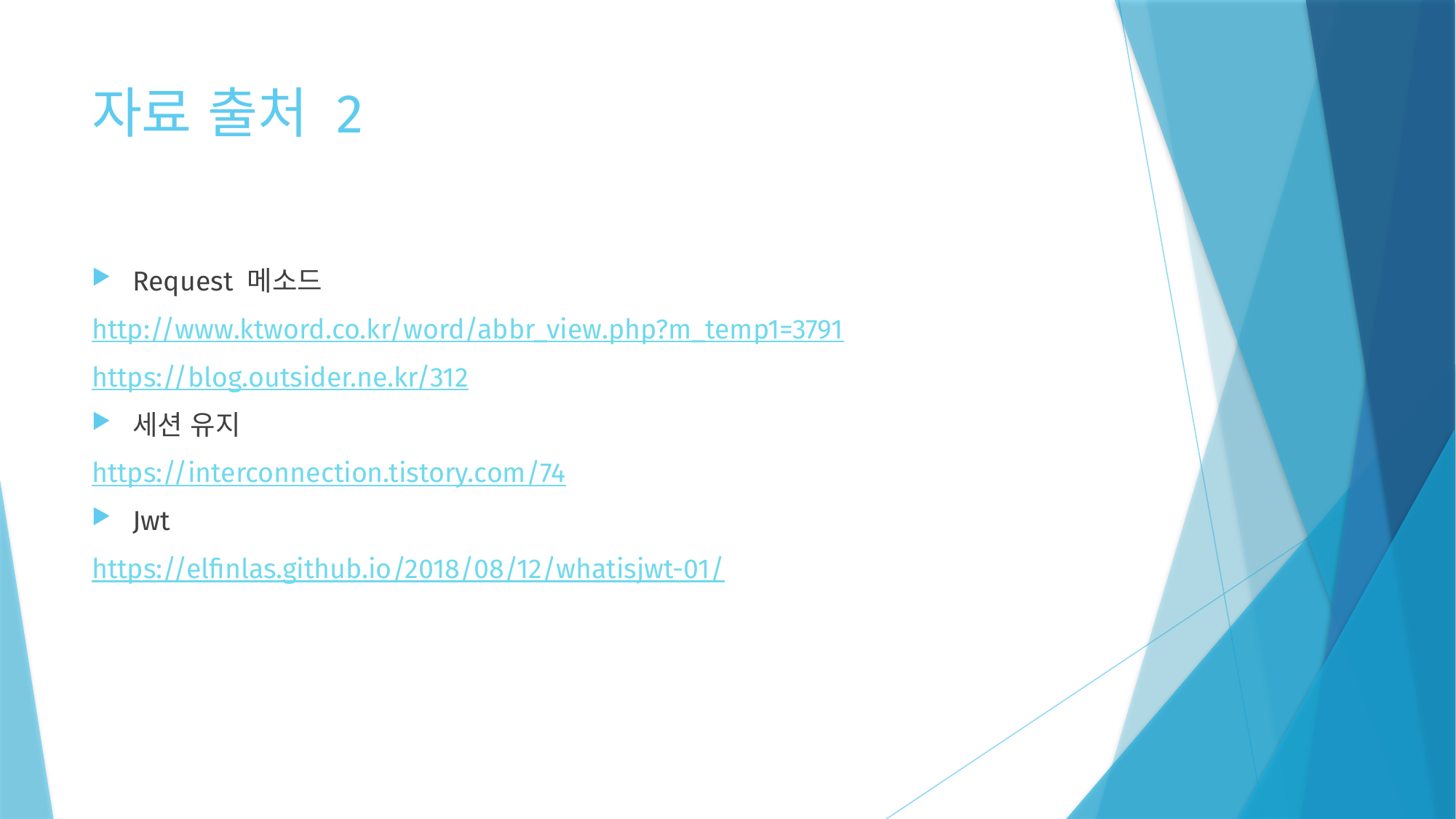

# 자료 출처 2
Request 메소드
http://www.ktword.co.kr/word/abbr_view.php?m_temp1=3791
https://blog.outsider.ne.kr/312
세션 유지
https://interconnection.tistory.com/74
Jwt
https://elfinlas.github.io/2018/08/12/whatisjwt-01/